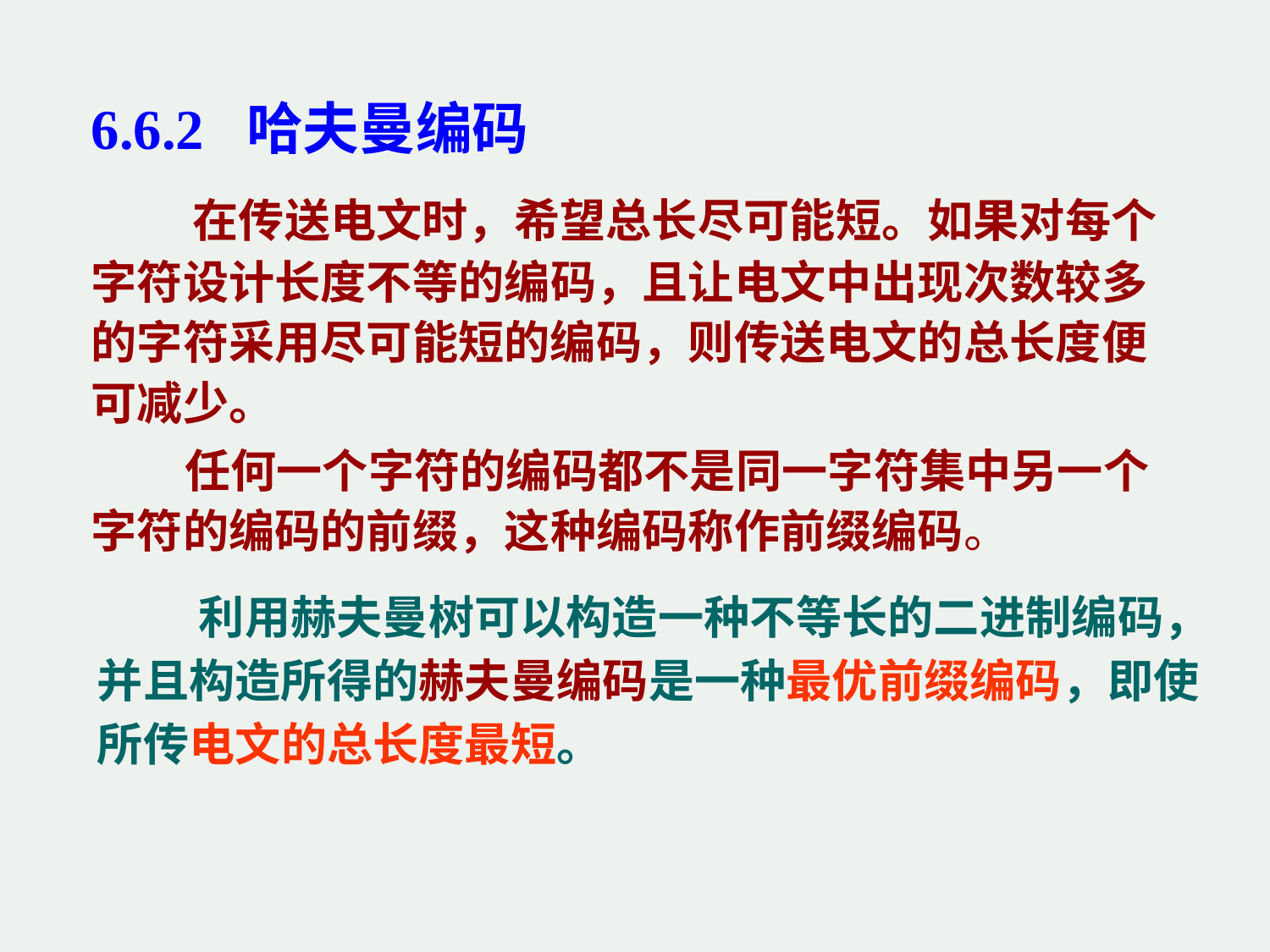

6.6.2  哈夫曼编码
        在传送电文时，希望总长尽可能短。如果对每个字符设计长度不等的编码，且让电文中出现次数较多的字符采用尽可能短的编码，则传送电文的总长度便可减少。
        任何一个字符的编码都不是同一字符集中另一个字符的编码的前缀，这种编码称作前缀编码。
        利用赫夫曼树可以构造一种不等长的二进制编码，并且构造所得的赫夫曼编码是一种最优前缀编码，即使所传电文的总长度最短。